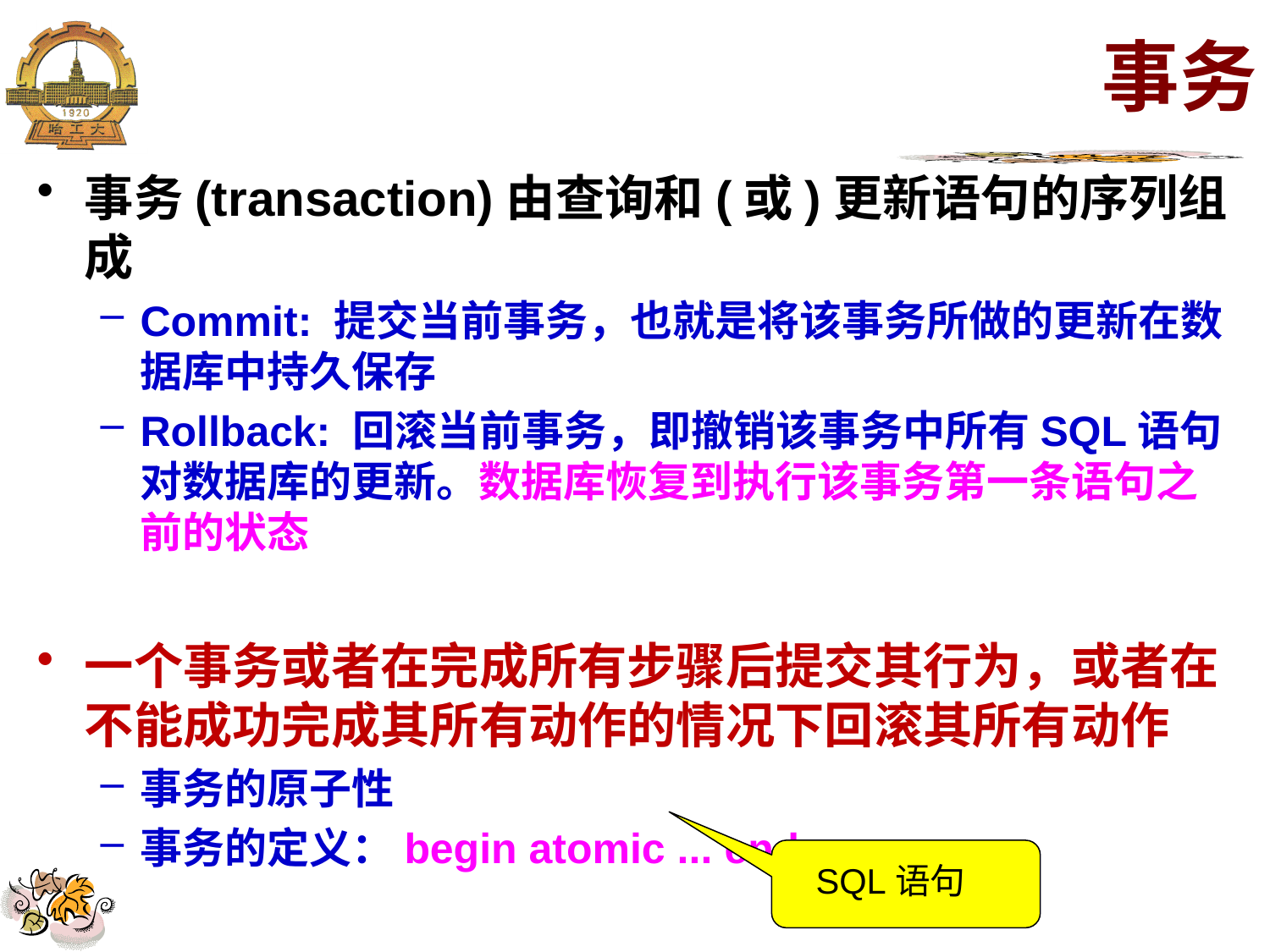

# 事务
事务(transaction)由查询和(或)更新语句的序列组成
Commit: 提交当前事务，也就是将该事务所做的更新在数据库中持久保存
Rollback: 回滚当前事务，即撤销该事务中所有SQL语句对数据库的更新。数据库恢复到执行该事务第一条语句之前的状态

一个事务或者在完成所有步骤后提交其行为，或者在不能成功完成其所有动作的情况下回滚其所有动作
事务的原子性
事务的定义：begin atomic ... end

SQL语句